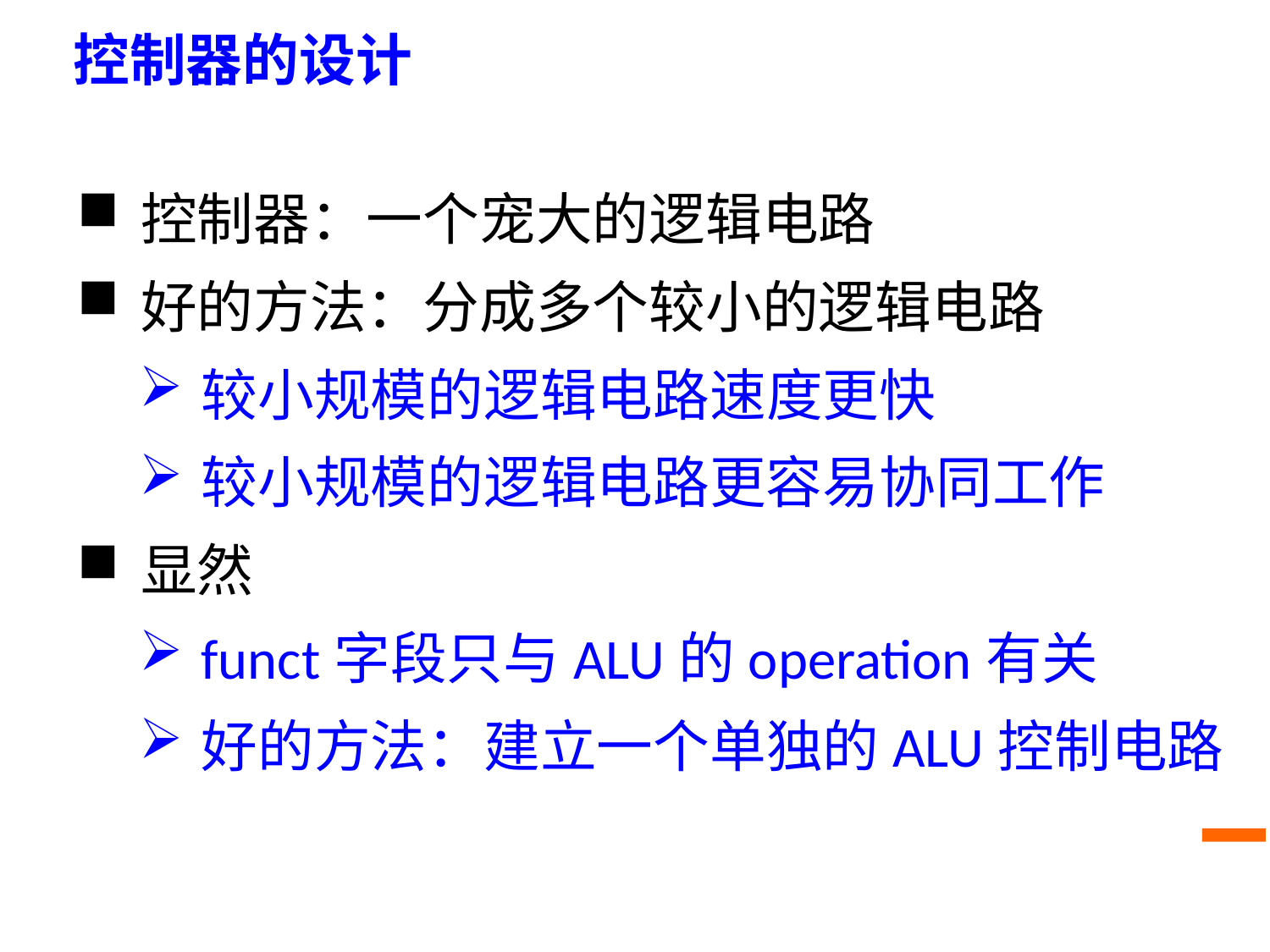

控制器的设计
控制器：一个宠大的逻辑电路
好的方法：分成多个较小的逻辑电路
较小规模的逻辑电路速度更快
较小规模的逻辑电路更容易协同工作
显然
funct字段只与ALU的operation有关
好的方法：建立一个单独的ALU控制电路